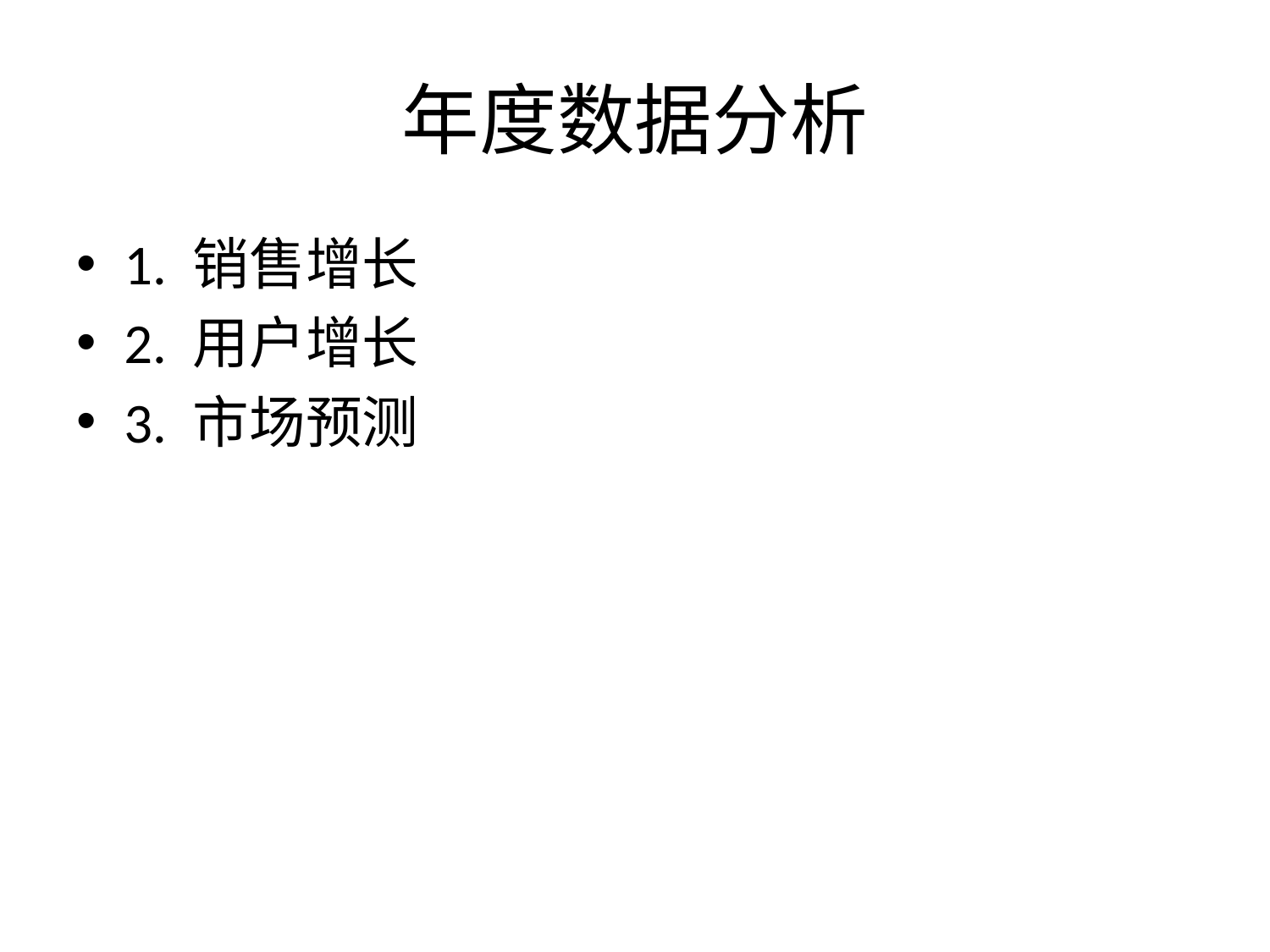

# 年度数据分析
1. 销售增长
2. 用户增长
3. 市场预测